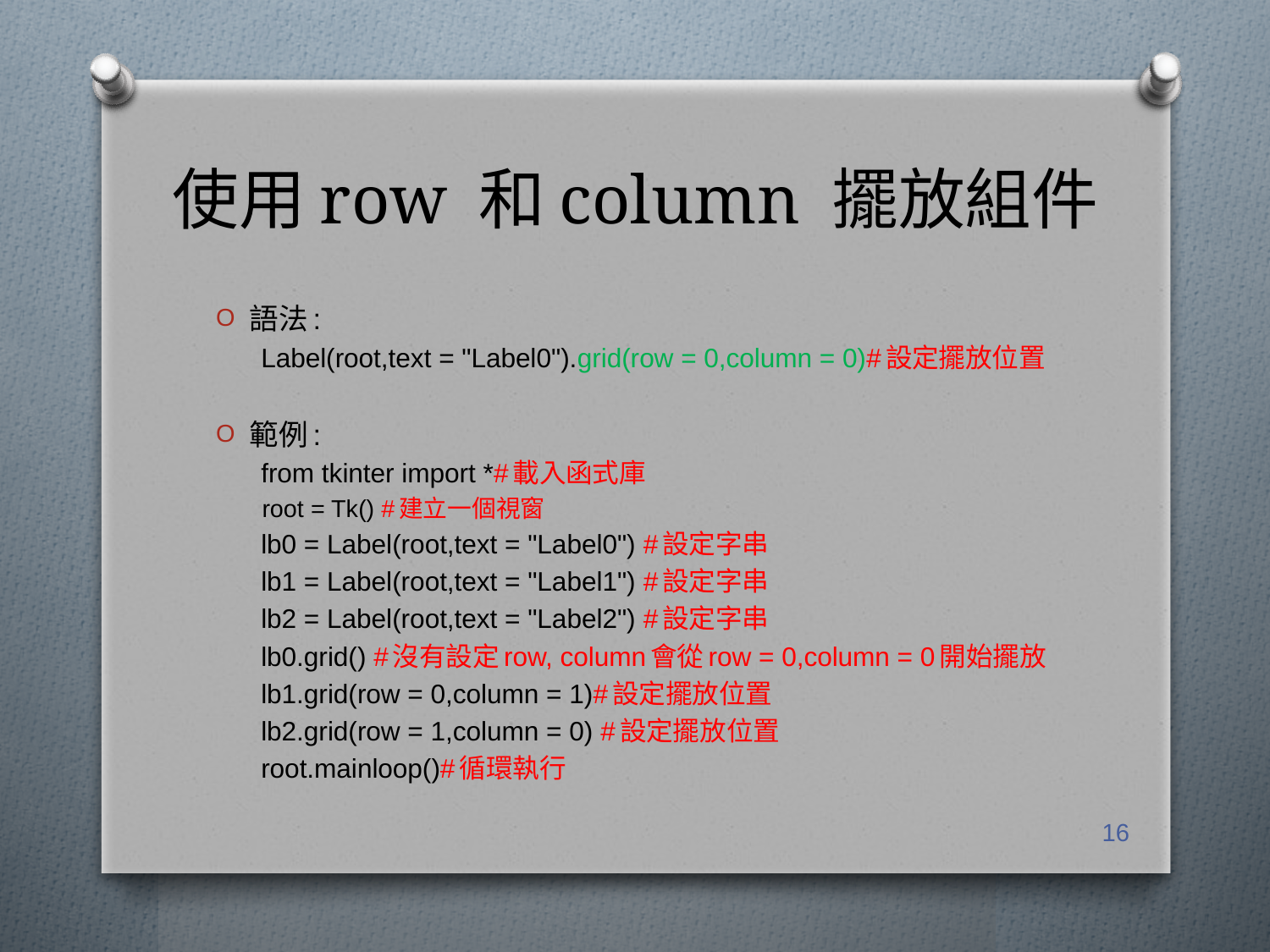

# 使用row 和column 擺放組件
語法:
Label(root,text = "Label0").grid(row = 0,column = 0)#設定擺放位置

範例:
from tkinter import *#載入函式庫
 root = Tk() #建立一個視窗
lb0 = Label(root,text = "Label0") #設定字串
lb1 = Label(root,text = "Label1") #設定字串
lb2 = Label(root,text = "Label2") #設定字串
lb0.grid() #沒有設定row, column會從row = 0,column = 0開始擺放
lb1.grid(row = 0,column = 1)#設定擺放位置
lb2.grid(row = 1,column = 0) #設定擺放位置
root.mainloop()#循環執行

16